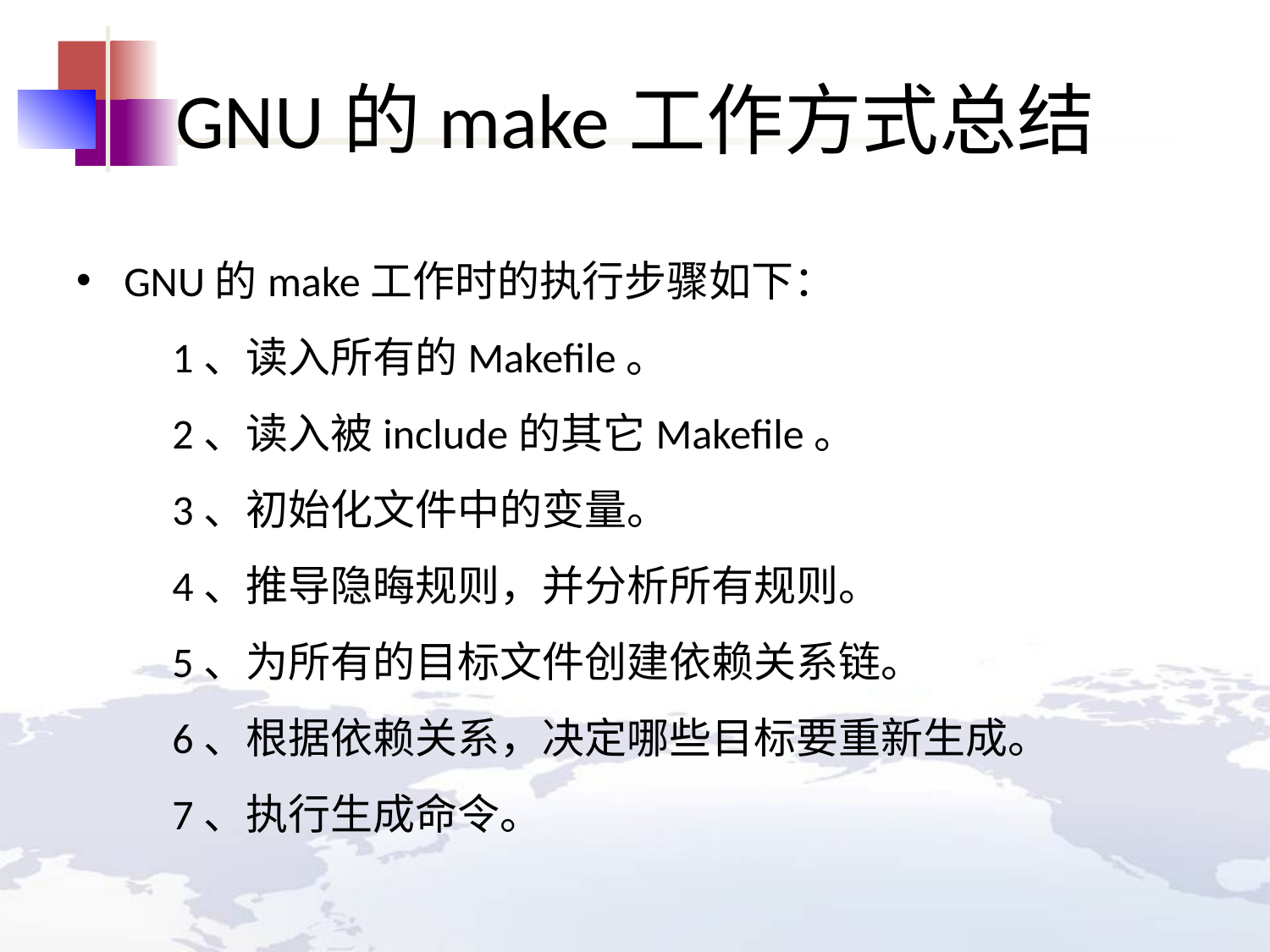

# GNU的make工作方式总结
GNU的make工作时的执行步骤如下：
    1、读入所有的Makefile。
    2、读入被include的其它Makefile。
    3、初始化文件中的变量。
    4、推导隐晦规则，并分析所有规则。
    5、为所有的目标文件创建依赖关系链。
    6、根据依赖关系，决定哪些目标要重新生成。
    7、执行生成命令。